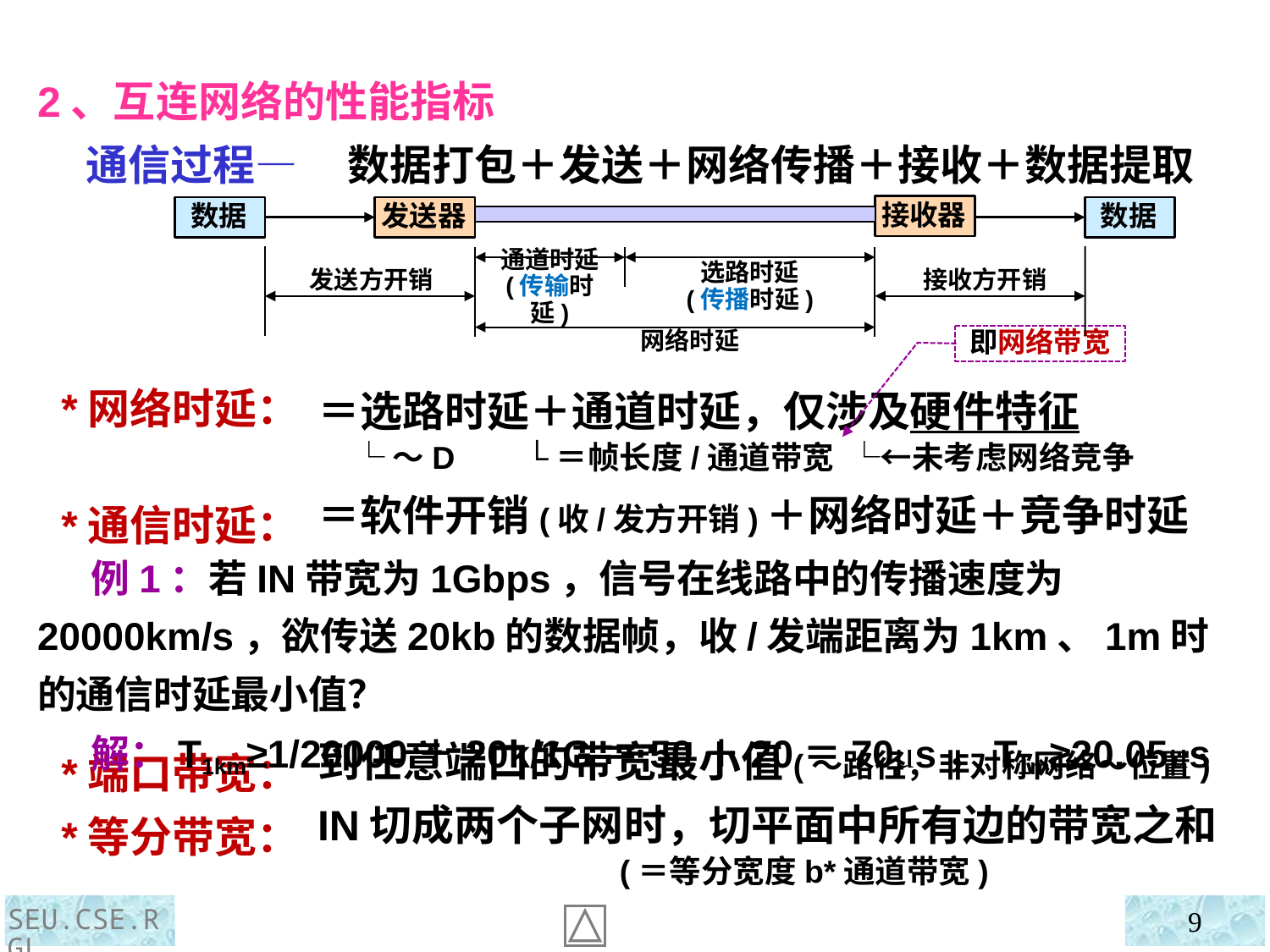

2、互连网络的性能指标
    通信过程—

  *网络时延：

  *通信时延：

  *端口带宽：
  *等分带宽：
数据打包＋发送＋网络传播＋接收＋数据提取
接收器
发送器
数据
数据

通道时延
(传输时延)
选路时延
(传播时延)
发送方开销
接收方开销
网络时延
即网络带宽
＝选路时延＋通道时延，仅涉及硬件特征
     └～D        └＝帧长度/通道带宽  └←未考虑网络竞争
＝软件开销(收/发方开销)＋网络时延＋竞争时延
     例1：若IN带宽为1Gbps，信号在线路中的传播速度为20000km/s，欲传送20kb的数据帧，收/发端距离为1km、1m时的通信时延最小值？
     解：T1km≥1/20000＋20k/1G＝50＋20＝70μs，T1m≥20.05μs
到任意端口的带宽最小值(～路径，非对称网络～位置)
IN切成两个子网时，切平面中所有边的带宽之和
                                  (＝等分宽度b*通道带宽)
SEU.CSE.RGL
9